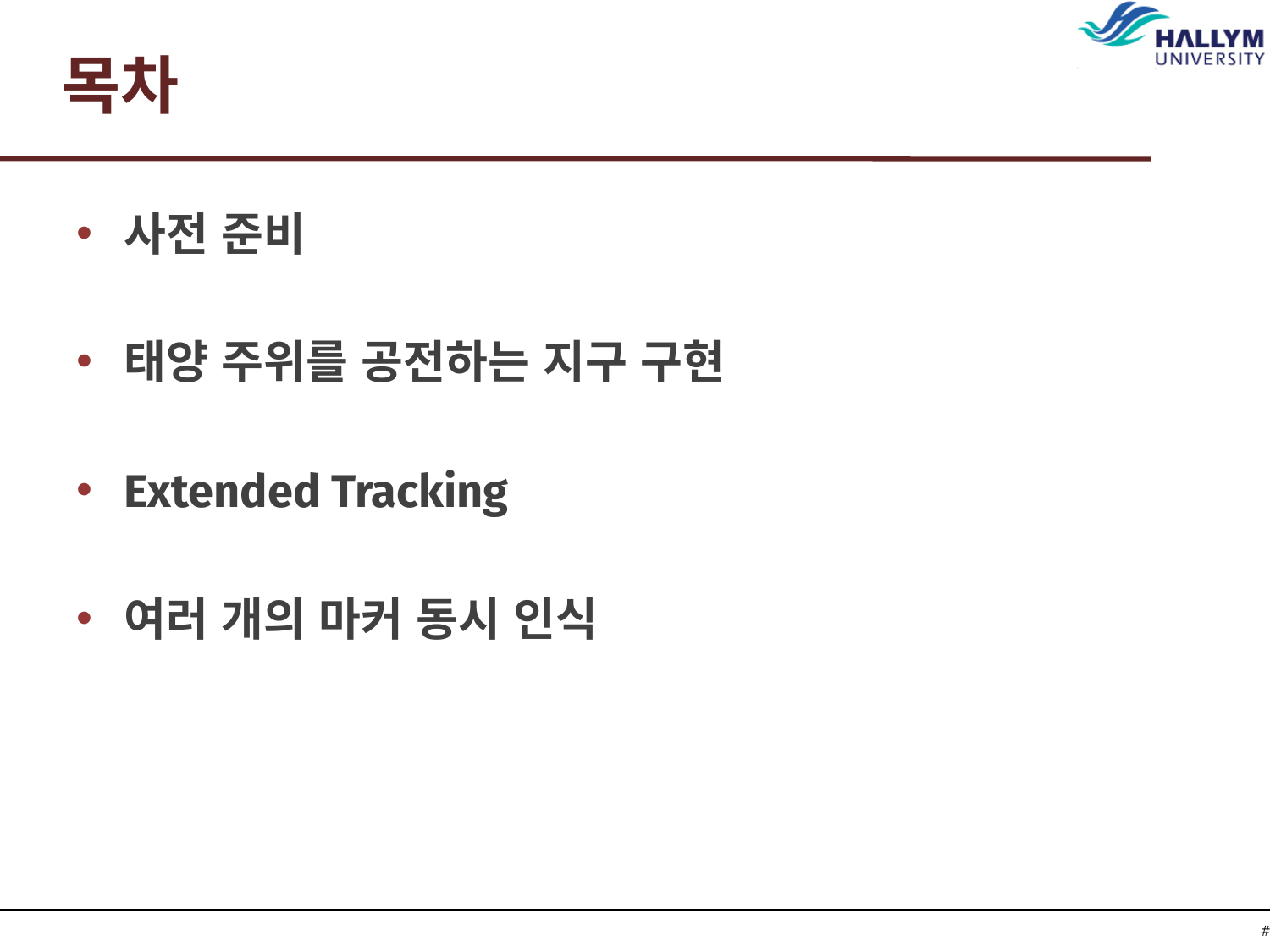

# 목차
사전 준비

태양 주위를 공전하는 지구 구현

Extended Tracking

여러 개의 마커 동시 인식